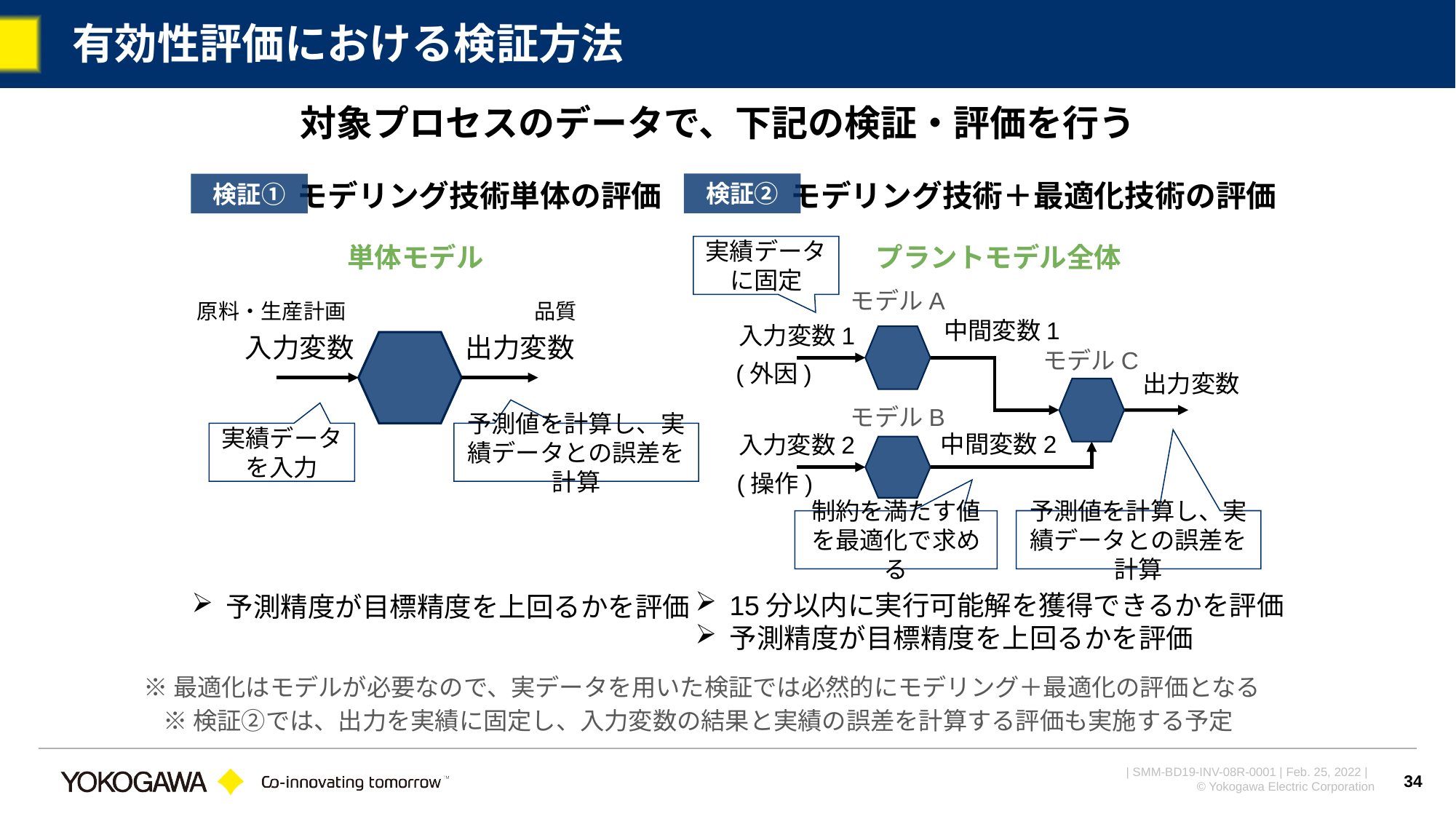

# 有効性評価における検証方法
対象プロセスのデータで、下記の検証・評価を行う
モデリング技術単体の評価
モデリング技術＋最適化技術の評価
検証②
検証①
プラントモデル全体
単体モデル
実績データに固定
モデルA
原料・生産計画
品質
中間変数1
入力変数1
入力変数
出力変数

モデルC
(外因)
出力変数

モデルB
実績データを入力
予測値を計算し、実績データとの誤差を計算
中間変数2
入力変数2

(操作)
予測値を計算し、実績データとの誤差を計算
制約を満たす値を最適化で求める
15分以内に実行可能解を獲得できるかを評価
予測精度が目標精度を上回るかを評価
予測精度が目標精度を上回るかを評価
※最適化はモデルが必要なので、実データを用いた検証では必然的にモデリング＋最適化の評価となる
※検証②では、出力を実績に固定し、入力変数の結果と実績の誤差を計算する評価も実施する予定
34